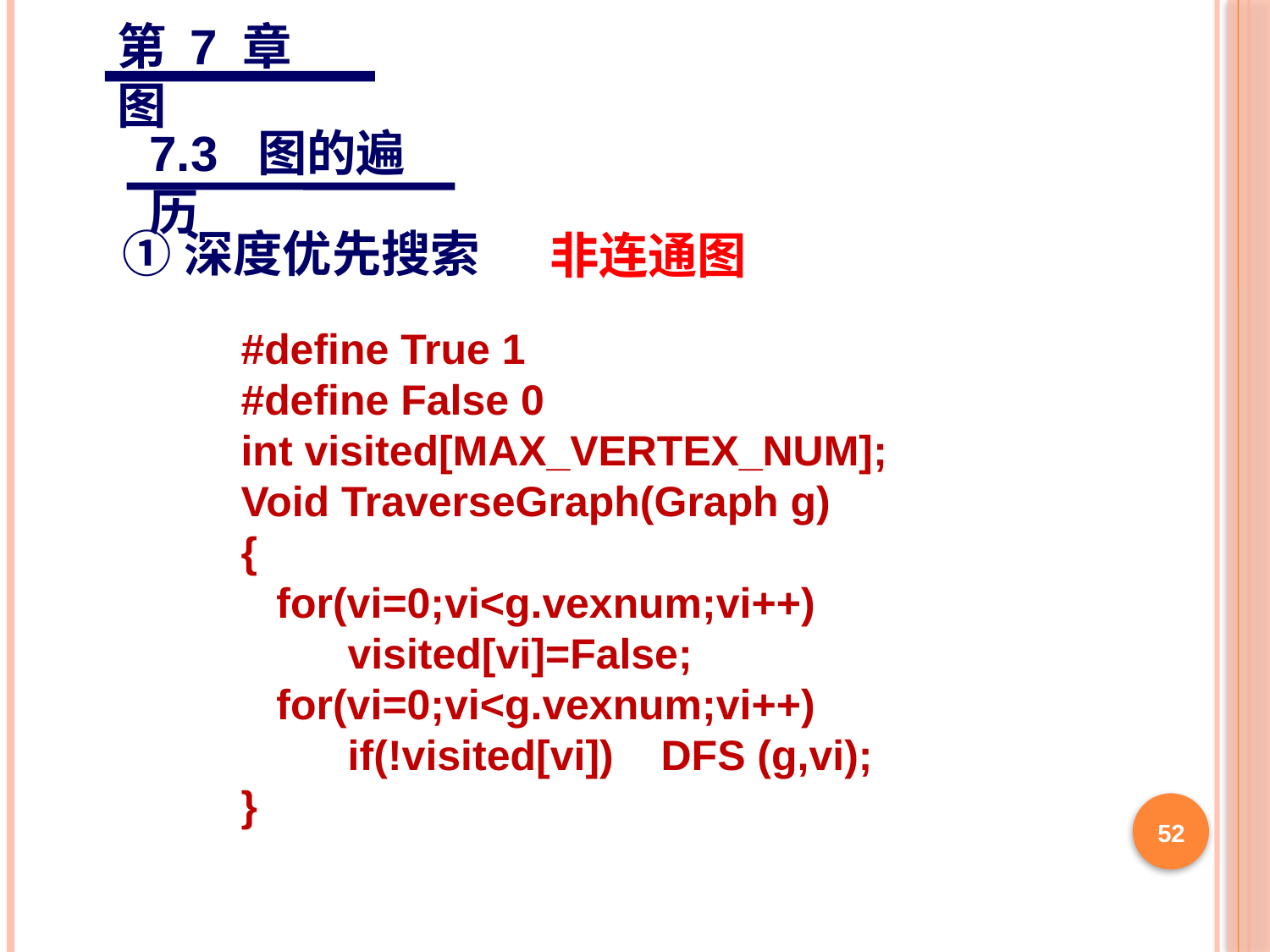

第 7 章  图

7.3  图的遍历

①深度优先搜索
非连通图
#define True 1
#define False 0
int visited[MAX_VERTEX_NUM];
Void TraverseGraph(Graph g)
{
   for(vi=0;vi<g.vexnum;vi++)
         visited[vi]=False;
   for(vi=0;vi<g.vexnum;vi++)
         if(!visited[vi])    DFS (g,vi);
}
52